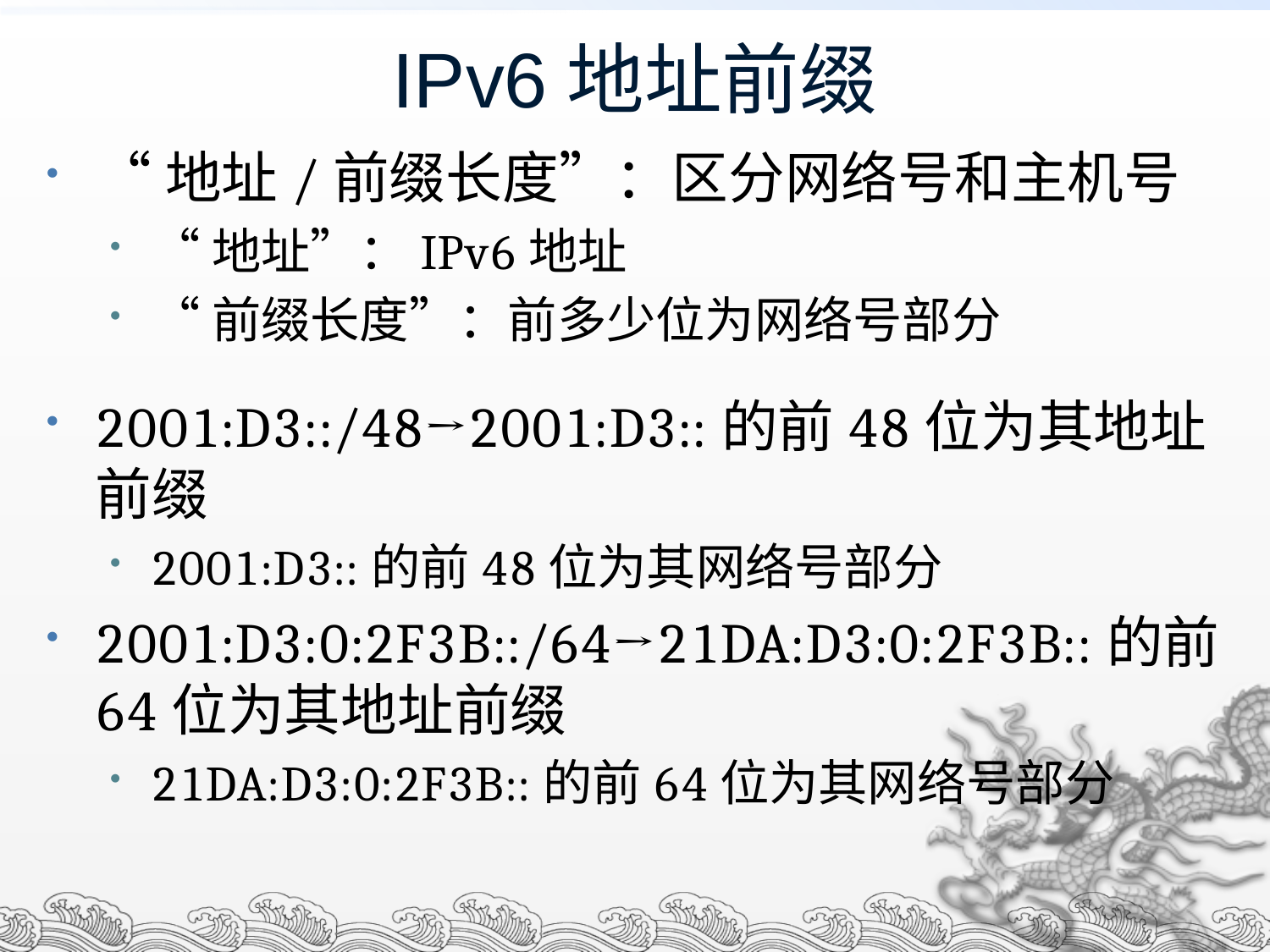

# IPv6地址前缀
“地址/前缀长度”：区分网络号和主机号
“地址”：IPv6地址
“前缀长度”：前多少位为网络号部分
2001:D3::/48→2001:D3::的前48位为其地址前缀
2001:D3::的前48位为其网络号部分
2001:D3:0:2F3B::/64→21DA:D3:0:2F3B::的前64位为其地址前缀
21DA:D3:0:2F3B::的前64位为其网络号部分